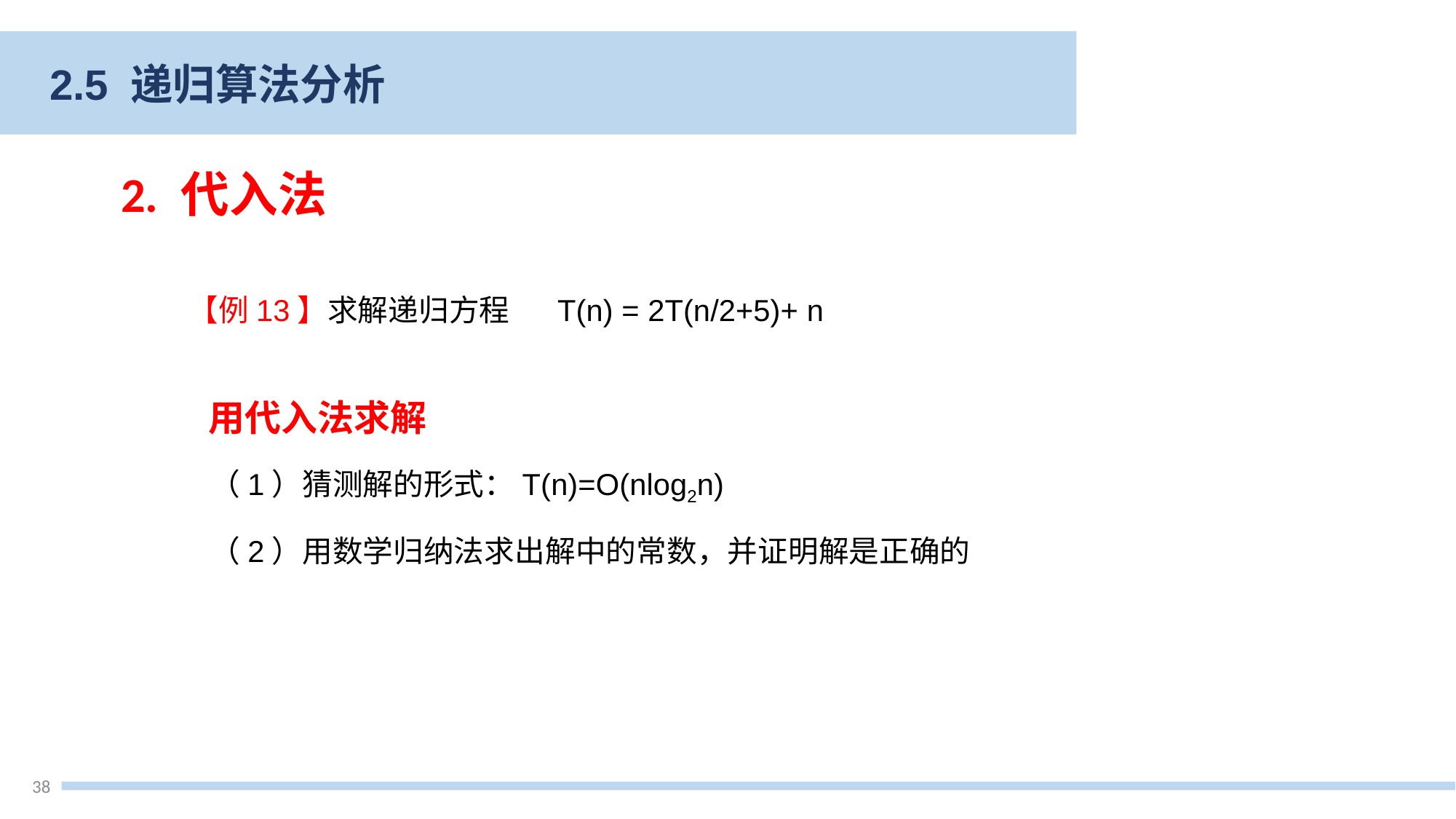

2.5 递归算法分析
2. 代入法
【例13】求解递归方程      T(n) = 2T(n/2+5)+ n
用代入法求解
（1）猜测解的形式：T(n)=O(nlog2n)
（2）用数学归纳法求出解中的常数，并证明解是正确的
38